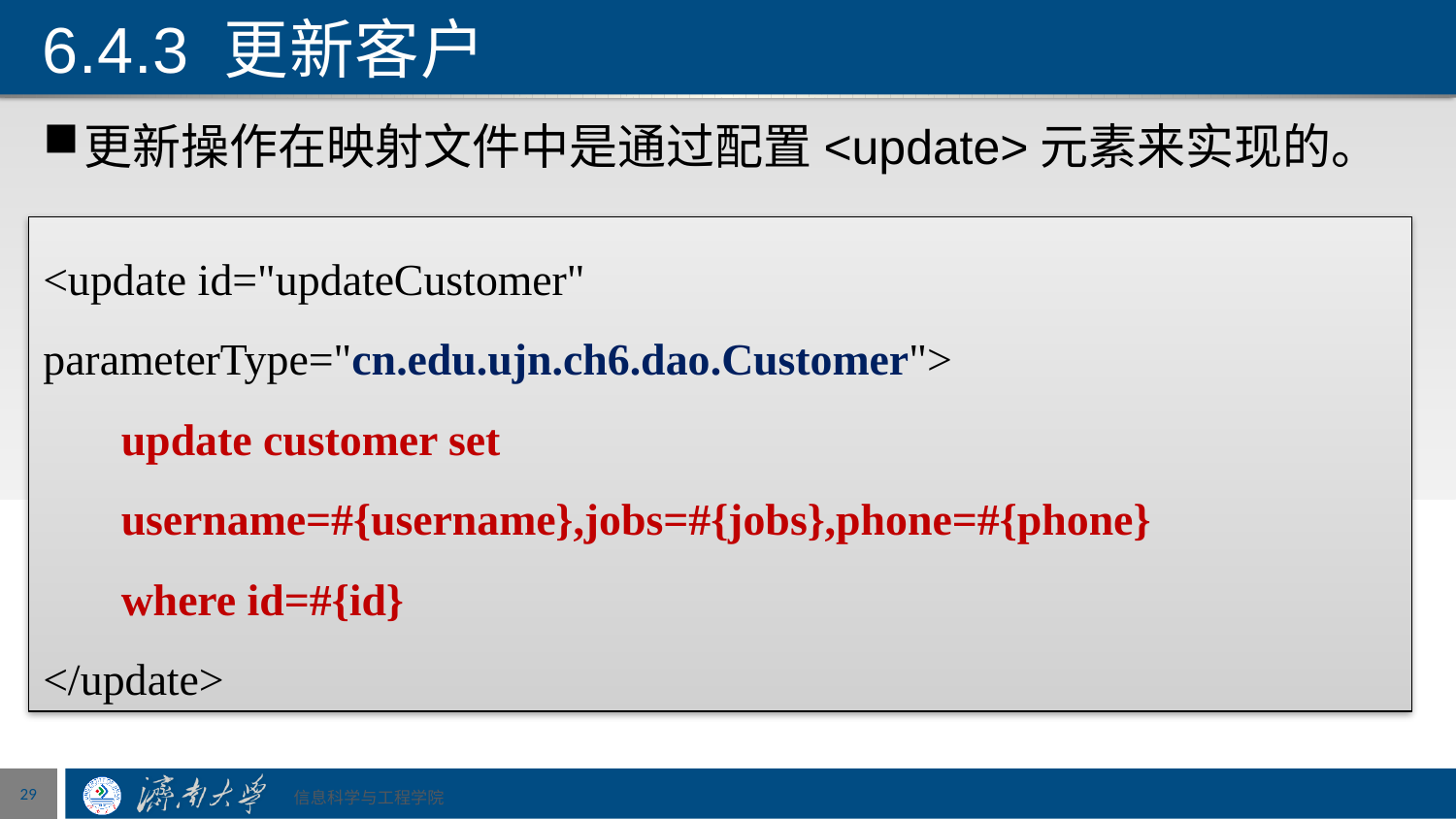

# 6.4.3 更新客户
更新操作在映射文件中是通过配置<update>元素来实现的。
<update id="updateCustomer" parameterType="cn.edu.ujn.ch6.dao.Customer">
       update customer set
       username=#{username},jobs=#{jobs},phone=#{phone}
       where id=#{id}
</update>